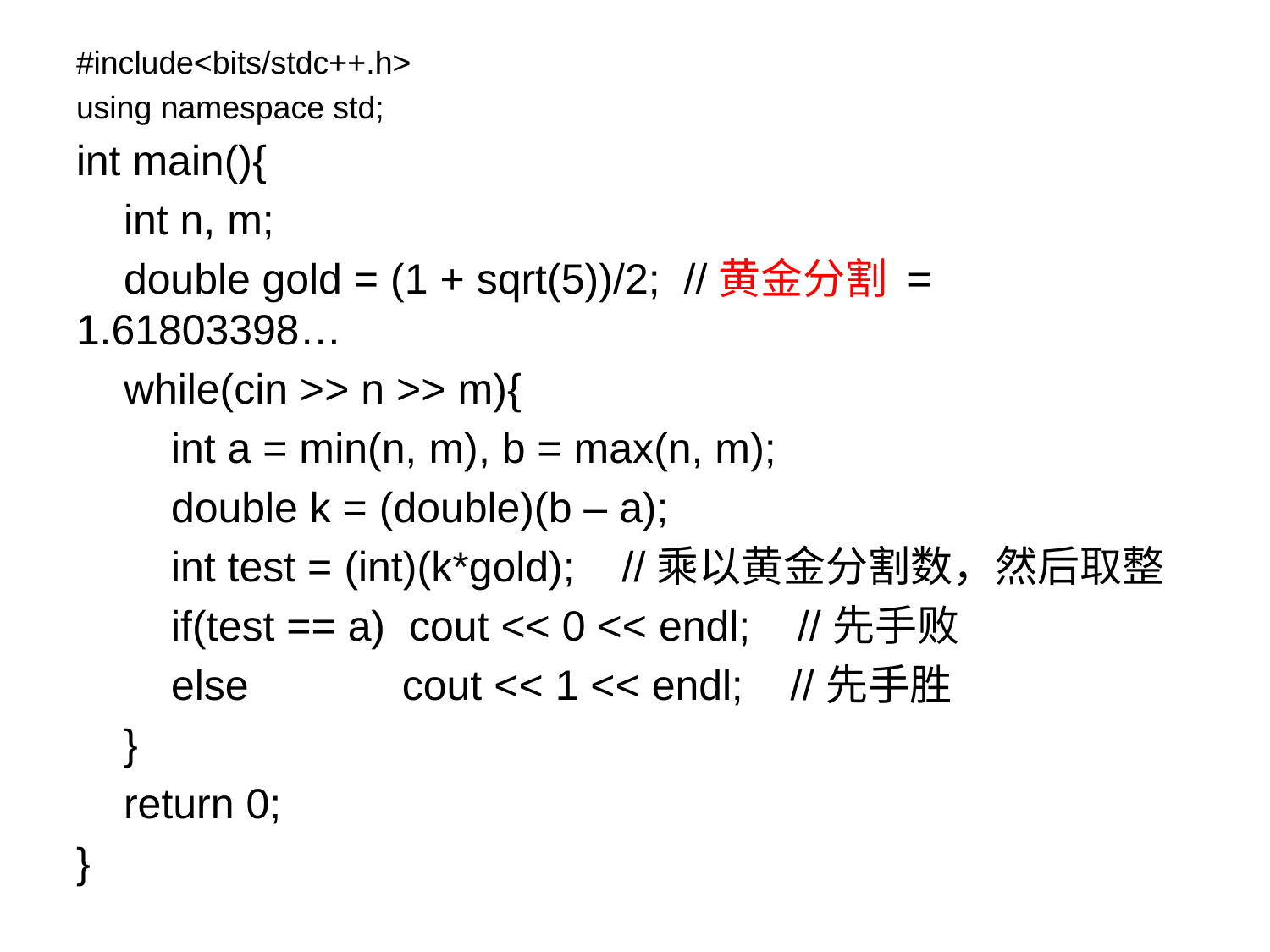

#include<bits/stdc++.h>
using namespace std;
int main(){
    int n, m;
    double gold = (1 + sqrt(5))/2;  //黄金分割 = 1.61803398…
    while(cin >> n >> m){
        int a = min(n, m), b = max(n, m);
        double k = (double)(b – a);
        int test = (int)(k*gold);    //乘以黄金分割数，然后取整
        if(test == a)  cout << 0 << endl;    //先手败
        else             cout << 1 << endl;    //先手胜
    }
    return 0;
}